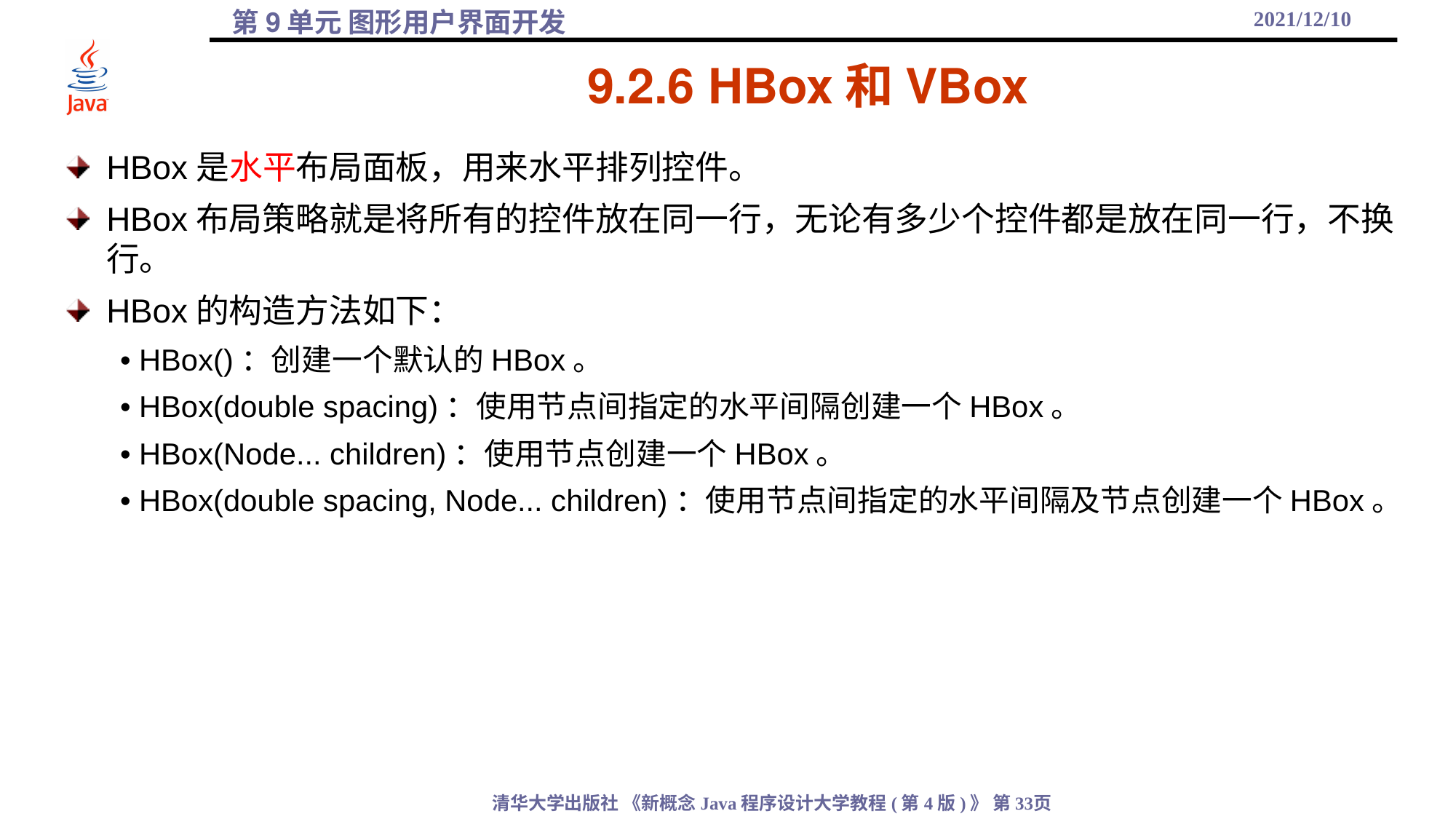

2021/12/10
# 9.2.6 HBox和VBox
HBox是水平布局面板，用来水平排列控件。
HBox布局策略就是将所有的控件放在同一行，无论有多少个控件都是放在同一行，不换行。
HBox的构造方法如下：
• HBox()：创建一个默认的HBox。
• HBox(double spacing)：使用节点间指定的水平间隔创建一个HBox。
• HBox(Node... children)：使用节点创建一个HBox。
• HBox(double spacing, Node... children)：使用节点间指定的水平间隔及节点创建一个HBox。